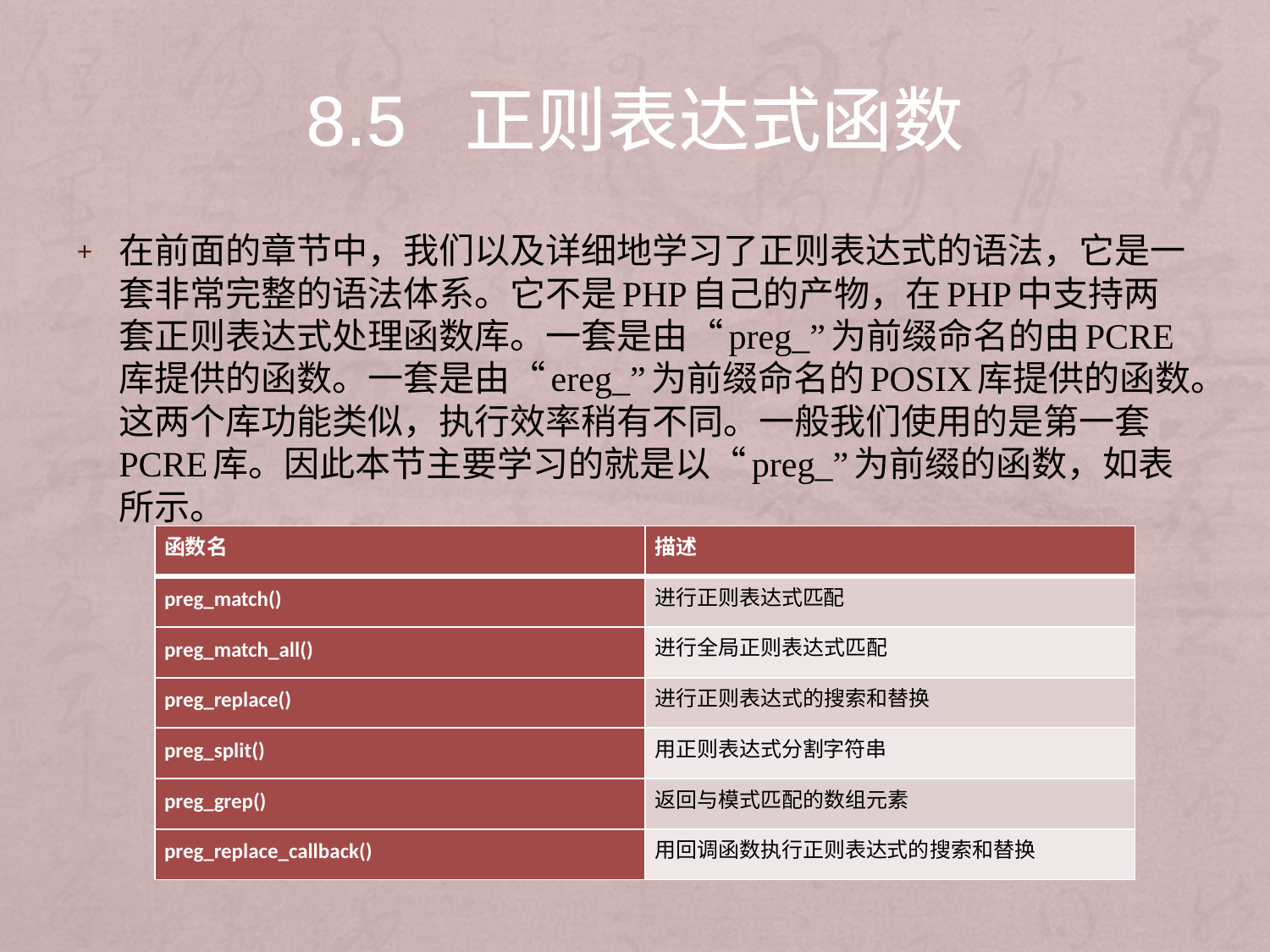

# 8.5  正则表达式函数
在前面的章节中，我们以及详细地学习了正则表达式的语法，它是一套非常完整的语法体系。它不是PHP自己的产物，在PHP中支持两套正则表达式处理函数库。一套是由“preg_”为前缀命名的由PCRE库提供的函数。一套是由“ereg_”为前缀命名的POSIX库提供的函数。这两个库功能类似，执行效率稍有不同。一般我们使用的是第一套PCRE库。因此本节主要学习的就是以“preg_”为前缀的函数，如表所示。
| 函数名 | 描述 |
| --- | --- |
| preg\_match() | 进行正则表达式匹配 |
| preg\_match\_all() | 进行全局正则表达式匹配 |
| preg\_replace() | 进行正则表达式的搜索和替换 |
| preg\_split() | 用正则表达式分割字符串 |
| preg\_grep() | 返回与模式匹配的数组元素 |
| preg\_replace\_callback() | 用回调函数执行正则表达式的搜索和替换 |